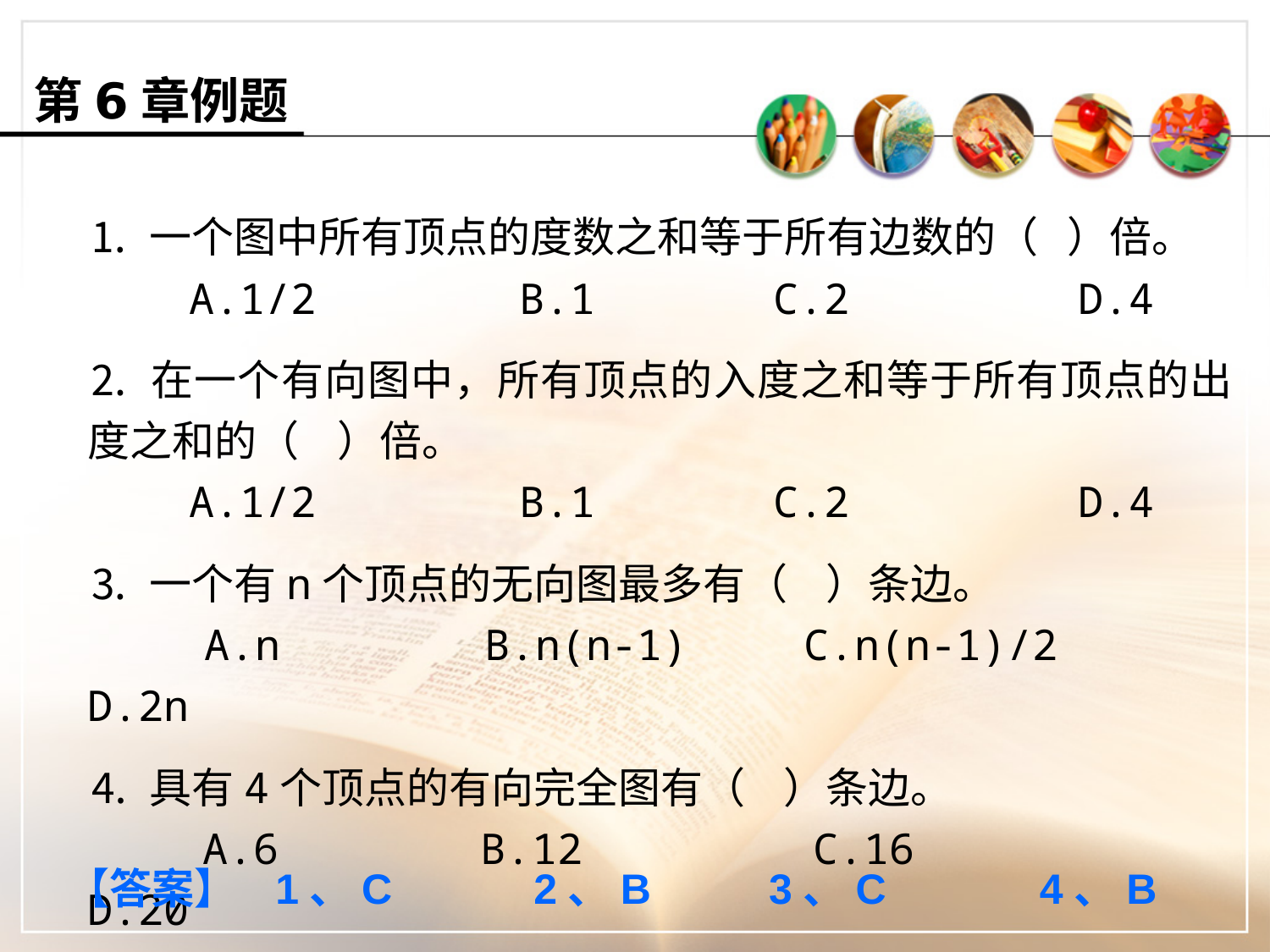

第6章例题
⒈ 一个图中所有顶点的度数之和等于所有边数的（   ）倍。
    A.1/2        B.1       C.2         D.4
⒉ 在一个有向图中，所有顶点的入度之和等于所有顶点的出度之和的（    ）倍。
    A.1/2        B.1       C.2         D.4
⒊ 一个有n个顶点的无向图最多有（    ）条边。
    A.n       B.n(n-1)    C.n(n-1)/2       D.2n
⒋ 具有4个顶点的有向完全图有（    ）条边。
    A.6       B.12        C.16            D.20
【答案】   1、C            2、B          3、C             4、B